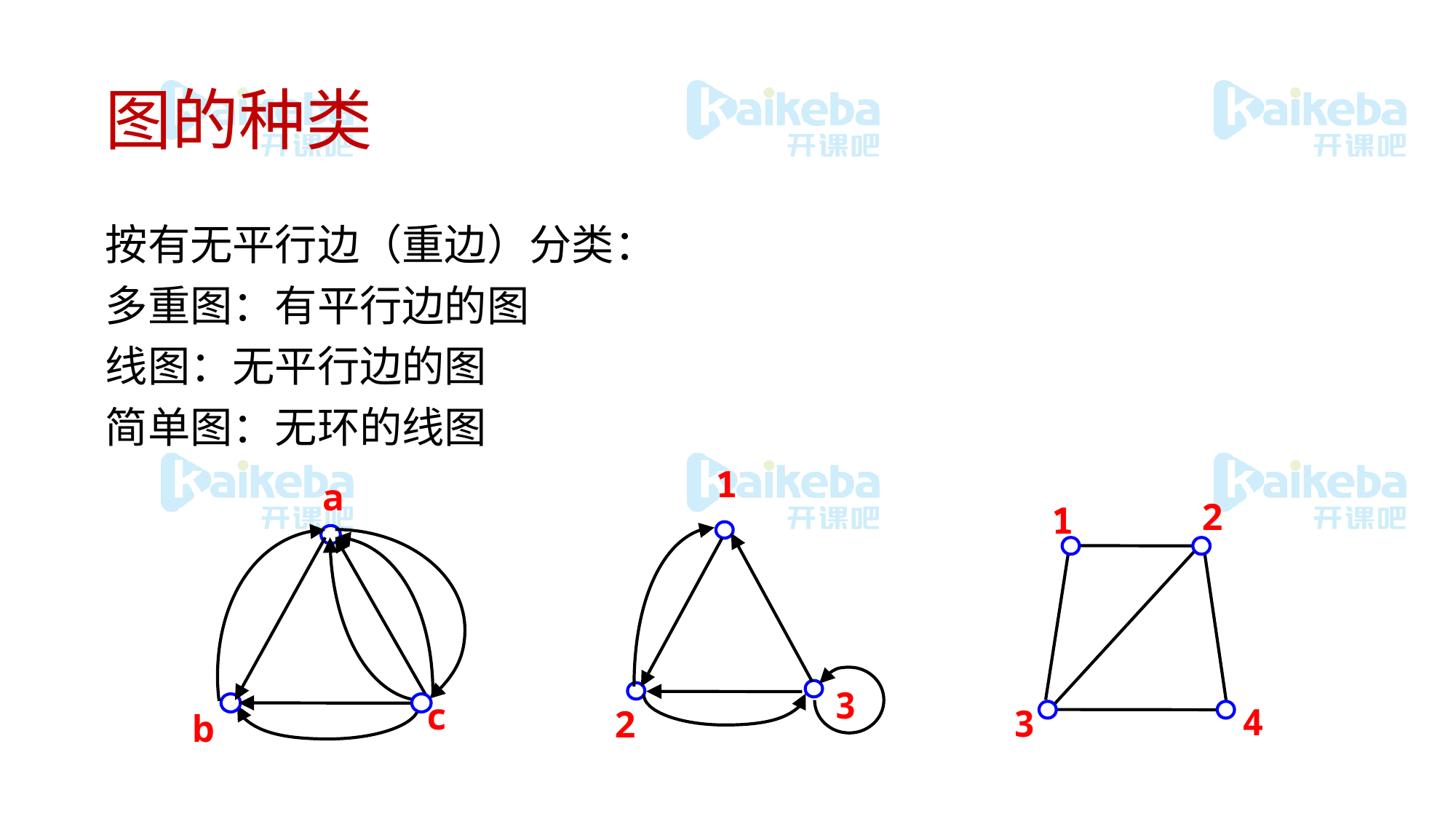

# 图的种类
按有无平行边（重边）分类：
多重图：有平行边的图
线图：无平行边的图
简单图：无环的线图
1

3

2
a

c

b
2
1

4
3